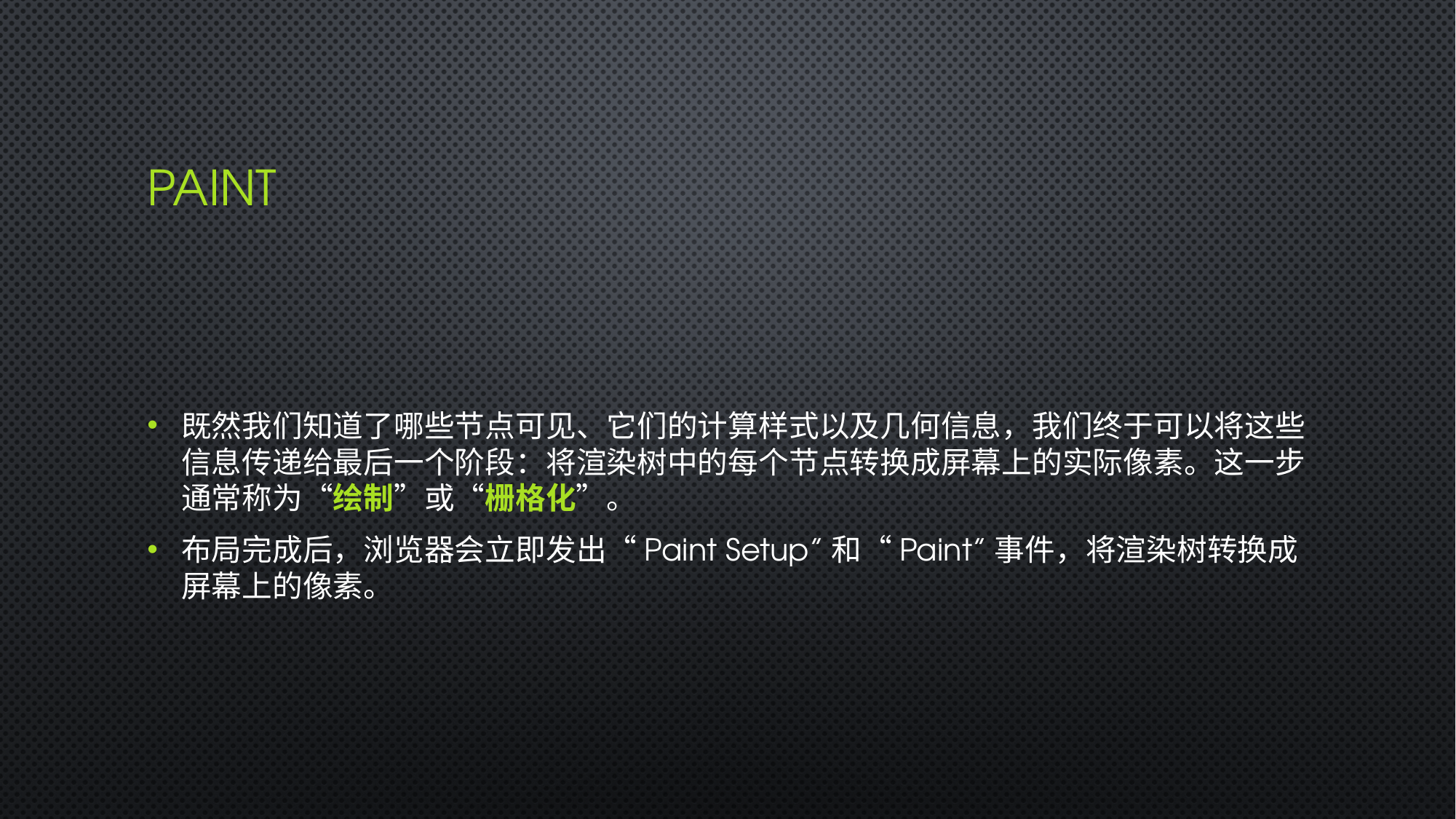

# Paint
既然我们知道了哪些节点可见、它们的计算样式以及几何信息，我们终于可以将这些信息传递给最后一个阶段：将渲染树中的每个节点转换成屏幕上的实际像素。这一步通常称为“绘制”或“栅格化”。
布局完成后，浏览器会立即发出“Paint Setup”和“Paint”事件，将渲染树转换成屏幕上的像素。